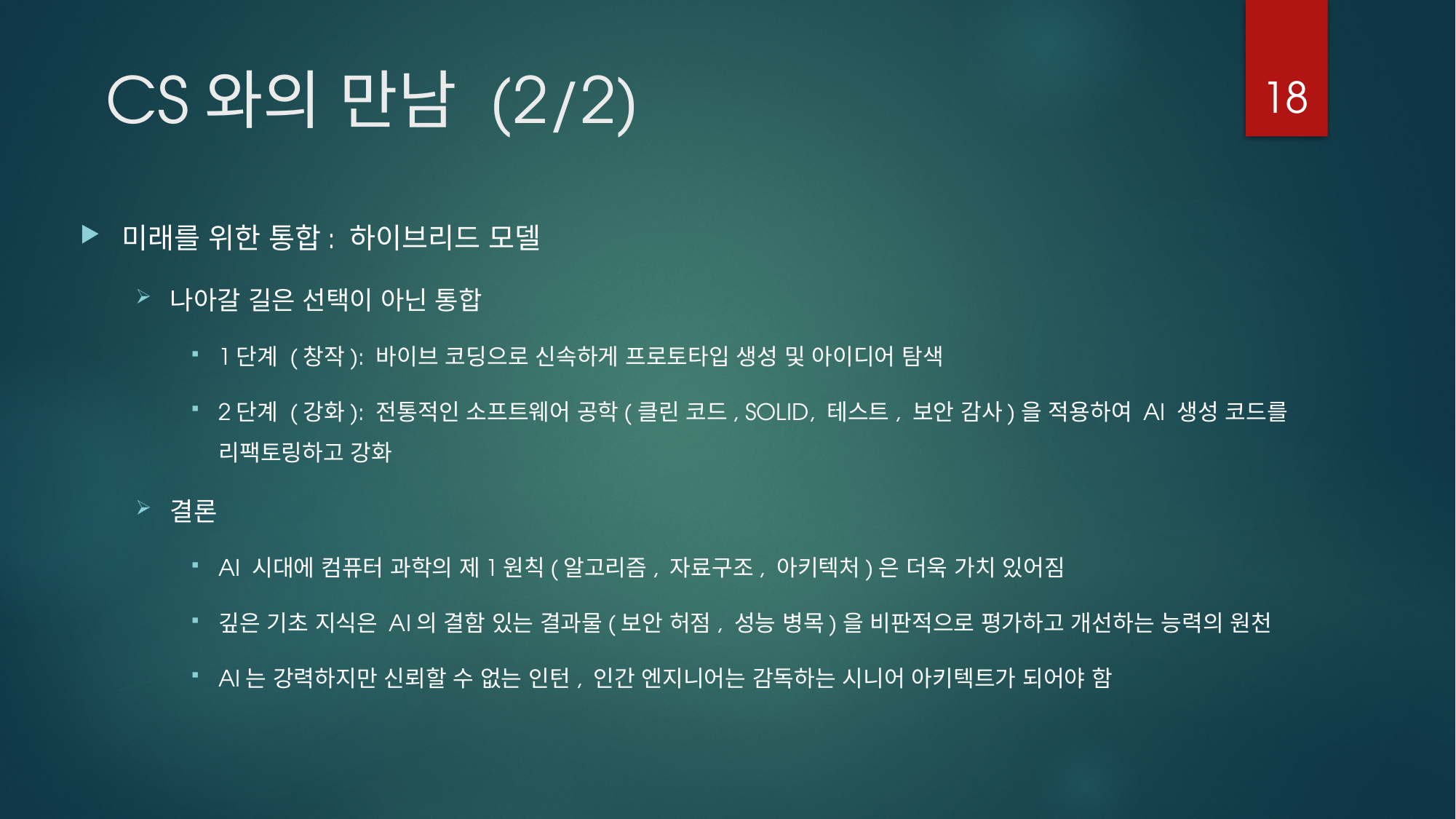

18
# CS와의 만남 (2/2)
미래를 위한 통합: 하이브리드 모델
나아갈 길은 선택이 아닌 통합
1단계 (창작): 바이브 코딩으로 신속하게 프로토타입 생성 및 아이디어 탐색
2단계 (강화): 전통적인 소프트웨어 공학(클린 코드, SOLID, 테스트, 보안 감사)을 적용하여 AI 생성 코드를 리팩토링하고 강화
결론
AI 시대에 컴퓨터 과학의 제1원칙(알고리즘, 자료구조, 아키텍처)은 더욱 가치 있어짐
깊은 기초 지식은 AI의 결함 있는 결과물(보안 허점, 성능 병목)을 비판적으로 평가하고 개선하는 능력의 원천
AI는 강력하지만 신뢰할 수 없는 인턴, 인간 엔지니어는 감독하는 시니어 아키텍트가 되어야 함